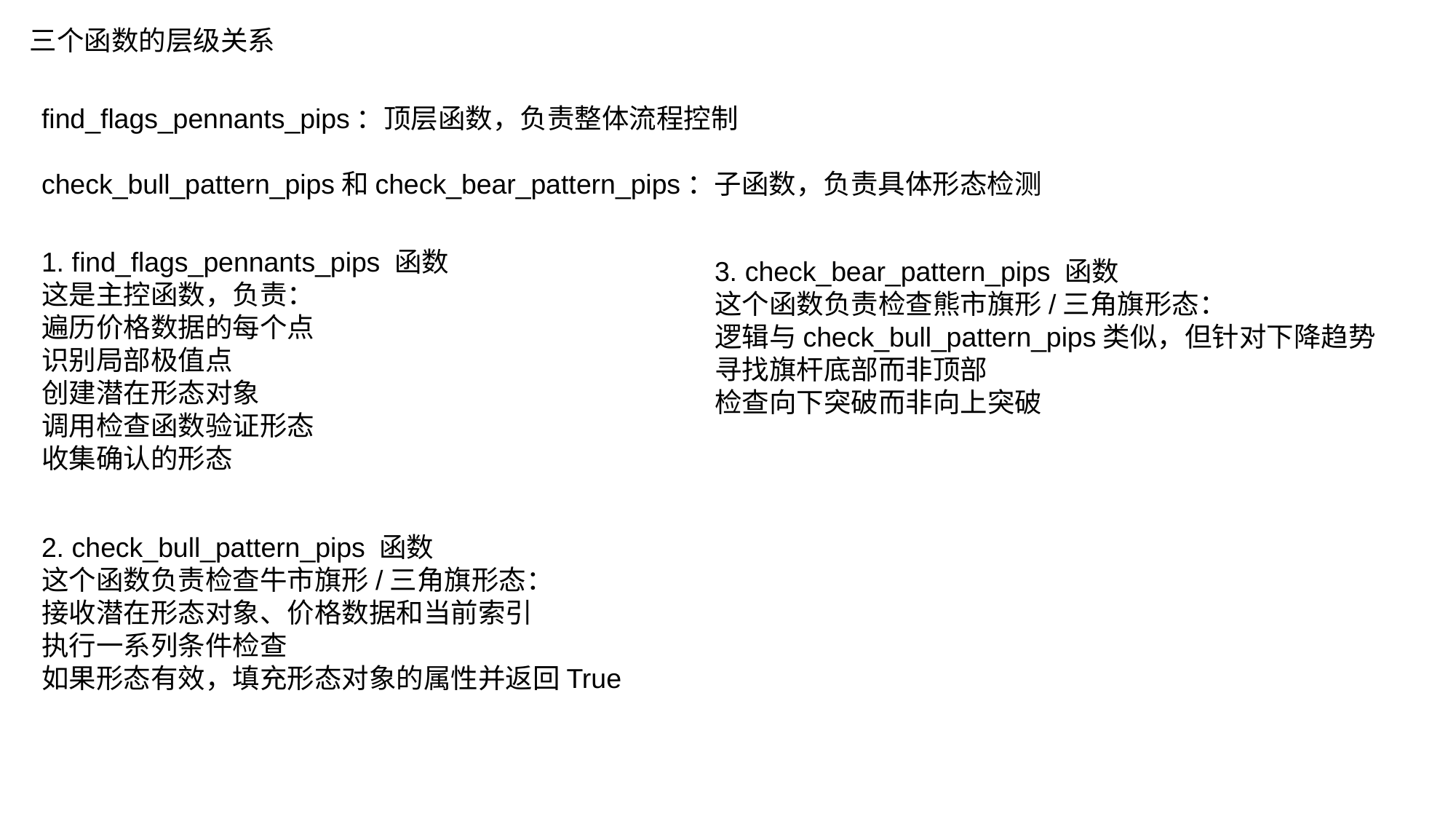

三个函数的层级关系
find_flags_pennants_pips：顶层函数，负责整体流程控制

check_bull_pattern_pips和check_bear_pattern_pips：子函数，负责具体形态检测
1. find_flags_pennants_pips 函数
这是主控函数，负责：
遍历价格数据的每个点
识别局部极值点
创建潜在形态对象
调用检查函数验证形态
收集确认的形态
3. check_bear_pattern_pips 函数
这个函数负责检查熊市旗形/三角旗形态：
逻辑与check_bull_pattern_pips类似，但针对下降趋势
寻找旗杆底部而非顶部
检查向下突破而非向上突破
2. check_bull_pattern_pips 函数
这个函数负责检查牛市旗形/三角旗形态：
接收潜在形态对象、价格数据和当前索引
执行一系列条件检查
如果形态有效，填充形态对象的属性并返回True